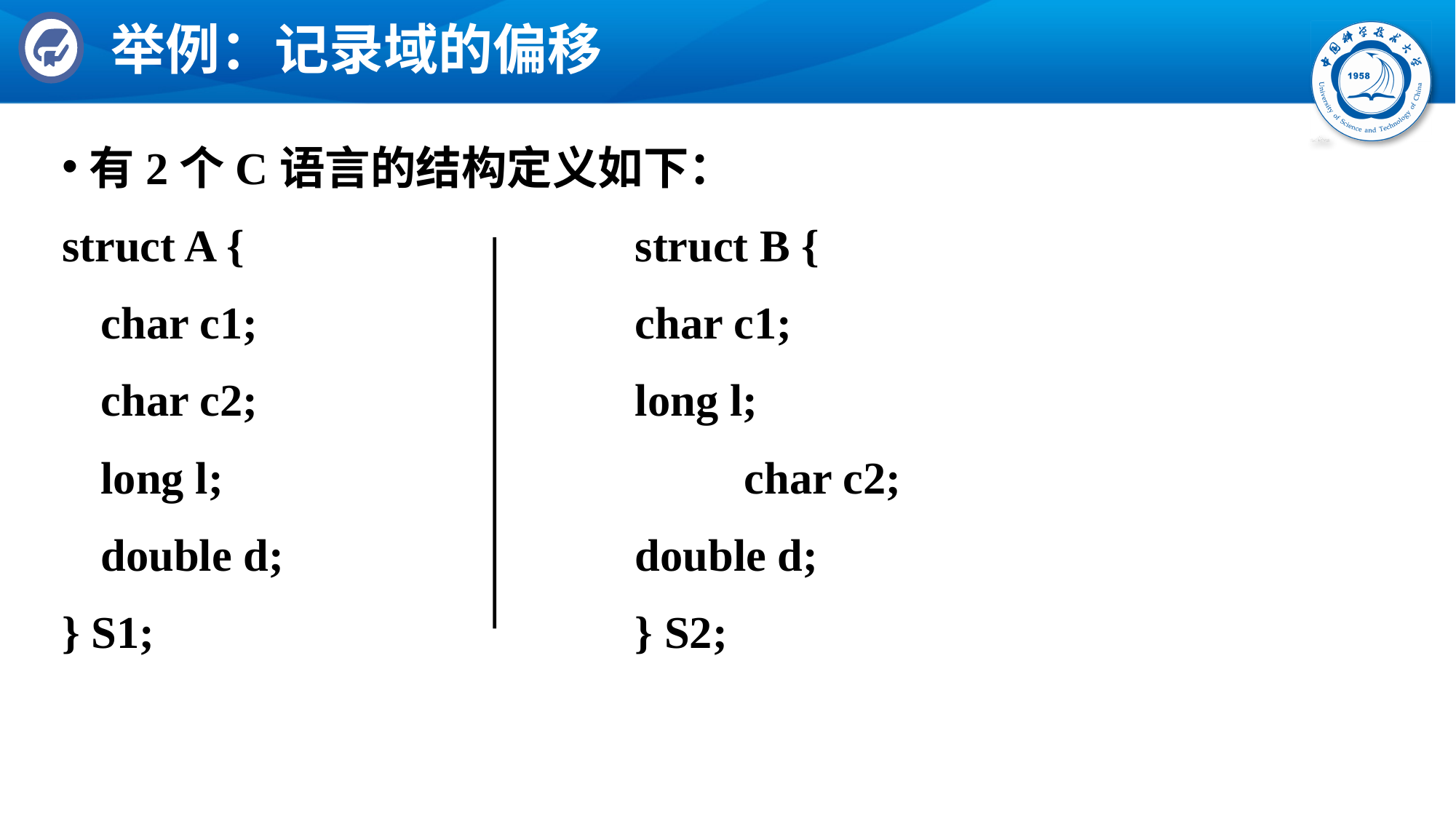

# 举例：记录域的偏移
有2个C语言的结构定义如下：
struct A {				struct B {
	 char c1; 				char c1;
	 char c2; 				long l;
	 long l; 					char c2;
	 double d; 				double d;
} S1;					} S2;